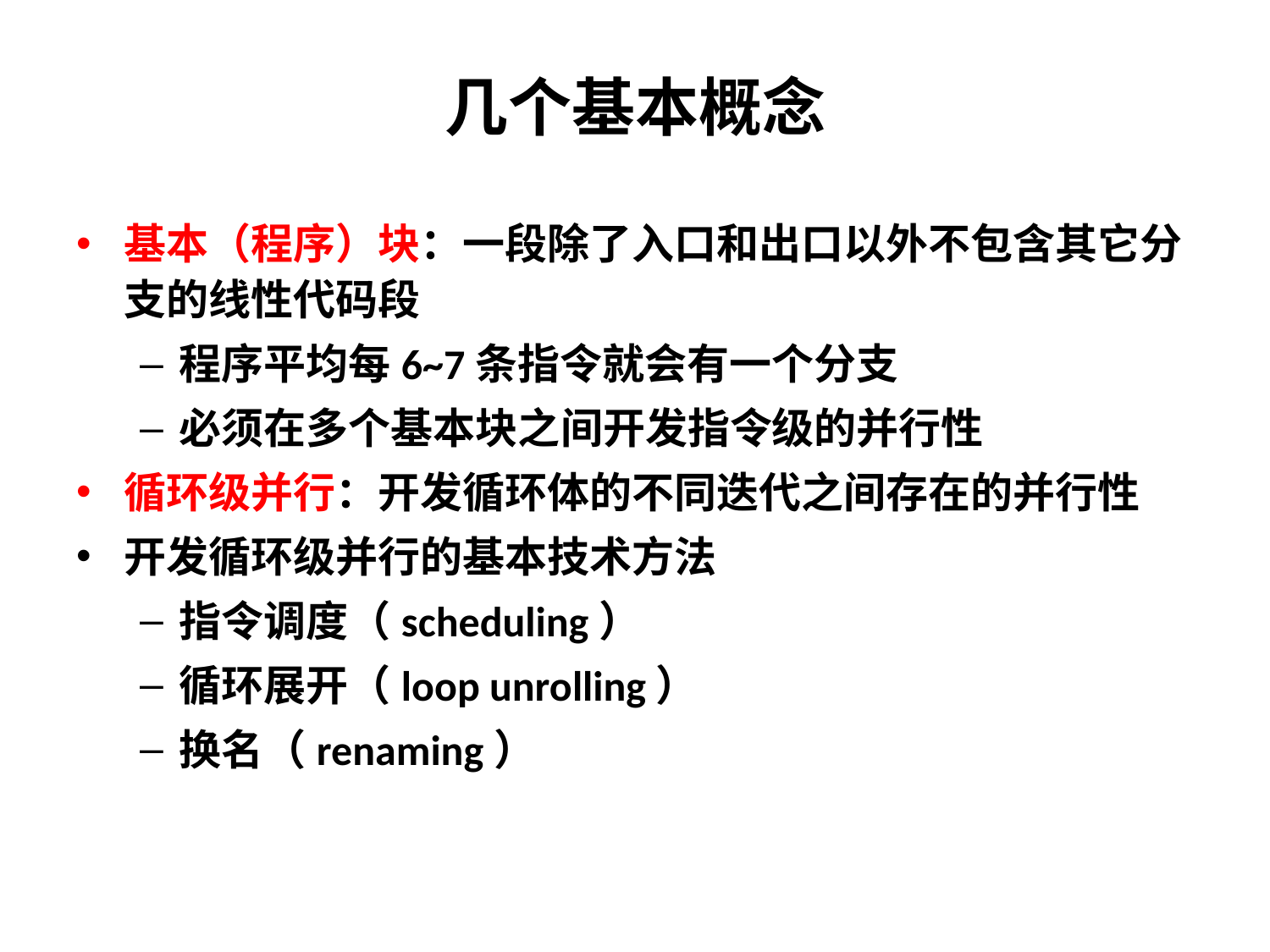

几个基本概念
基本（程序）块：一段除了入口和出口以外不包含其它分支的线性代码段
程序平均每6~7条指令就会有一个分支
必须在多个基本块之间开发指令级的并行性
循环级并行：开发循环体的不同迭代之间存在的并行性
开发循环级并行的基本技术方法
指令调度（scheduling）
循环展开（loop unrolling）
换名（renaming）